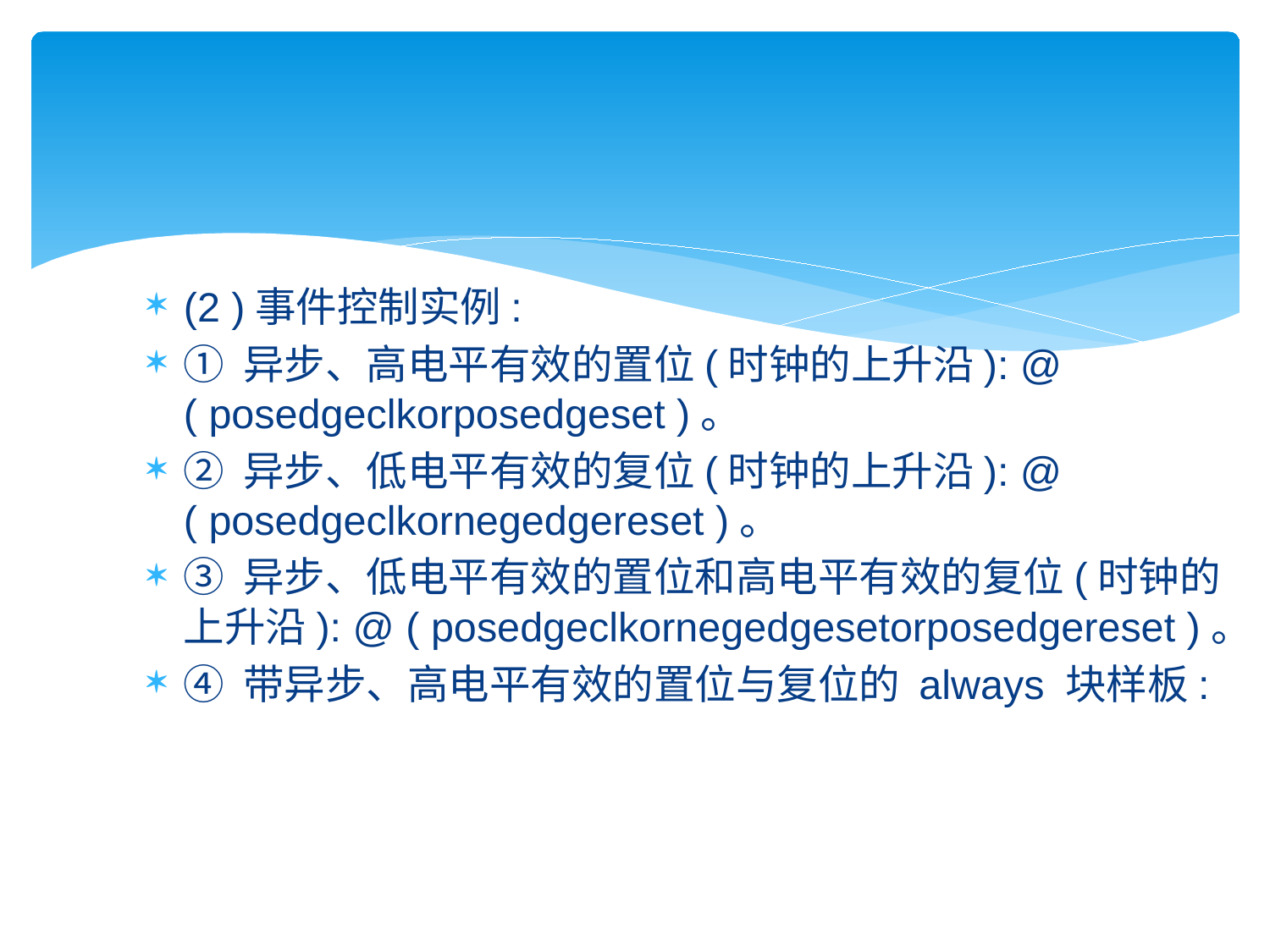

#
(2 )事件控制实例:
① 异步、高电平有效的置位(时钟的上升沿): @ ( posedgeclkorposedgeset )。
② 异步、低电平有效的复位(时钟的上升沿): @ ( posedgeclkornegedgereset )。
③ 异步、低电平有效的置位和高电平有效的复位(时钟的上升沿): @ ( posedgeclkornegedgesetorposedgereset )。
④ 带异步、高电平有效的置位与复位的 always 块样板: